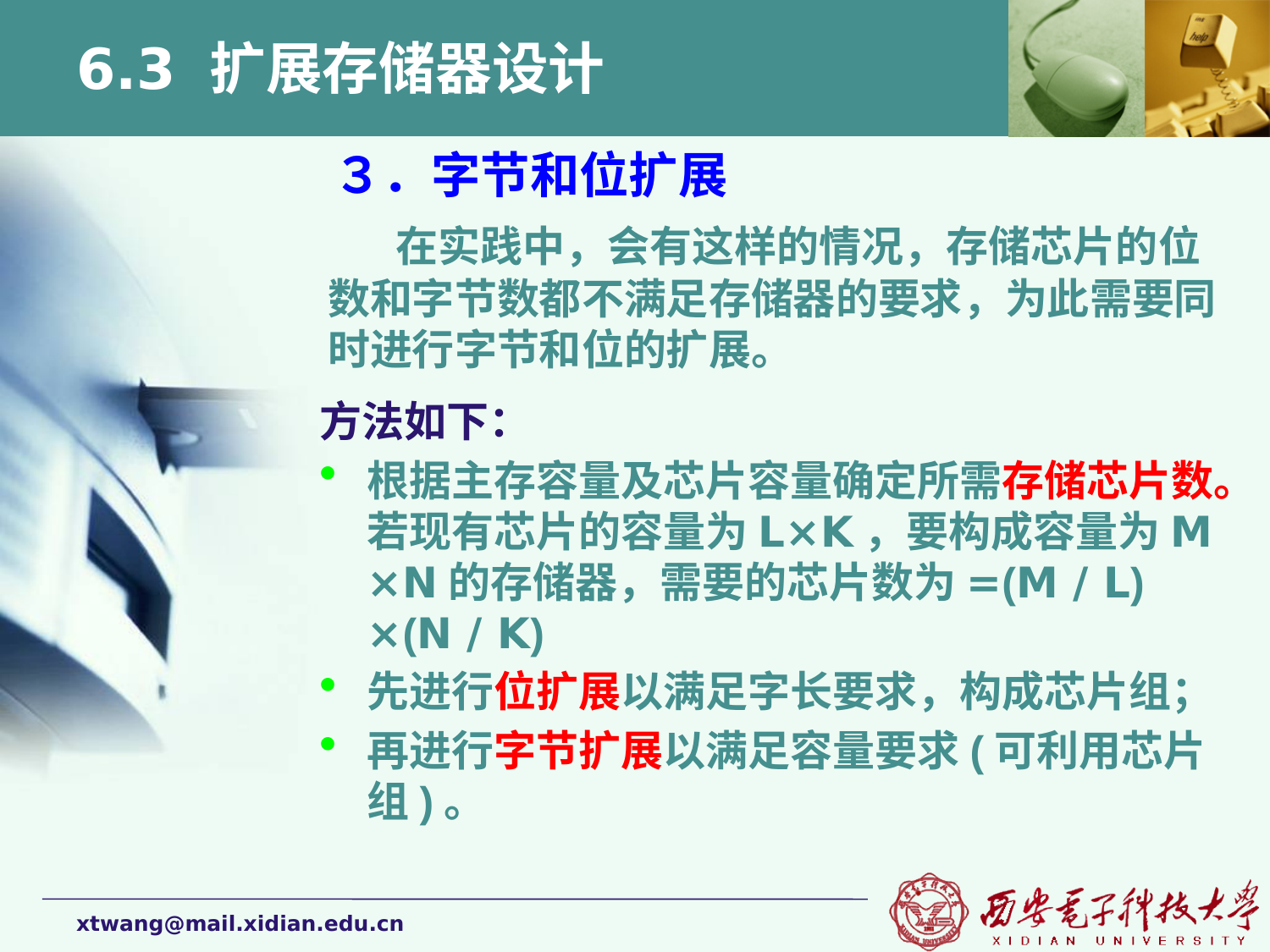

# 6.3 扩展存储器设计
３．字节和位扩展
     在实践中，会有这样的情况，存储芯片的位数和字节数都不满足存储器的要求，为此需要同时进行字节和位的扩展。
方法如下：
根据主存容量及芯片容量确定所需存储芯片数。若现有芯片的容量为L×K，要构成容量为M ×N的存储器，需要的芯片数为=(M / L) ×(N / K)
先进行位扩展以满足字长要求，构成芯片组；
再进行字节扩展以满足容量要求(可利用芯片组)。
xtwang@mail.xidian.edu.cn